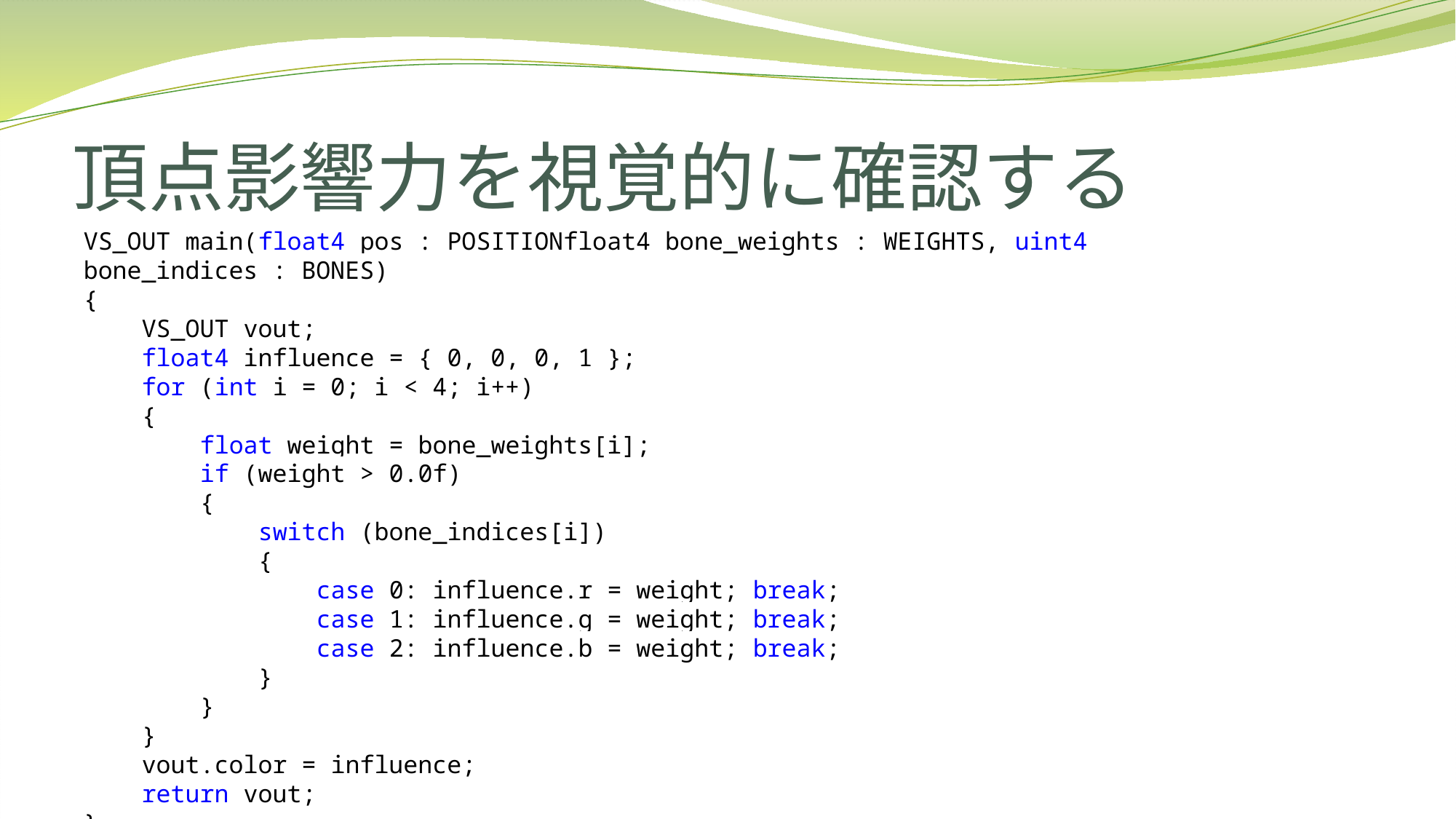

# 頂点影響力を視覚的に確認する
VS_OUT main(float4 pos : POSITIONfloat4 bone_weights : WEIGHTS, uint4  bone_indices : BONES)
{
    VS_OUT vout;
    float4 influence = { 0, 0, 0, 1 };
    for (int i = 0; i < 4; i++)
    {
        float weight = bone_weights[i];
        if (weight > 0.0f)
        {
            switch (bone_indices[i])
            {
                case 0: influence.r = weight; break;
                case 1: influence.g = weight; break;
                case 2: influence.b = weight; break;
            }
        }
    }
    vout.color = influence;
    return vout;
}